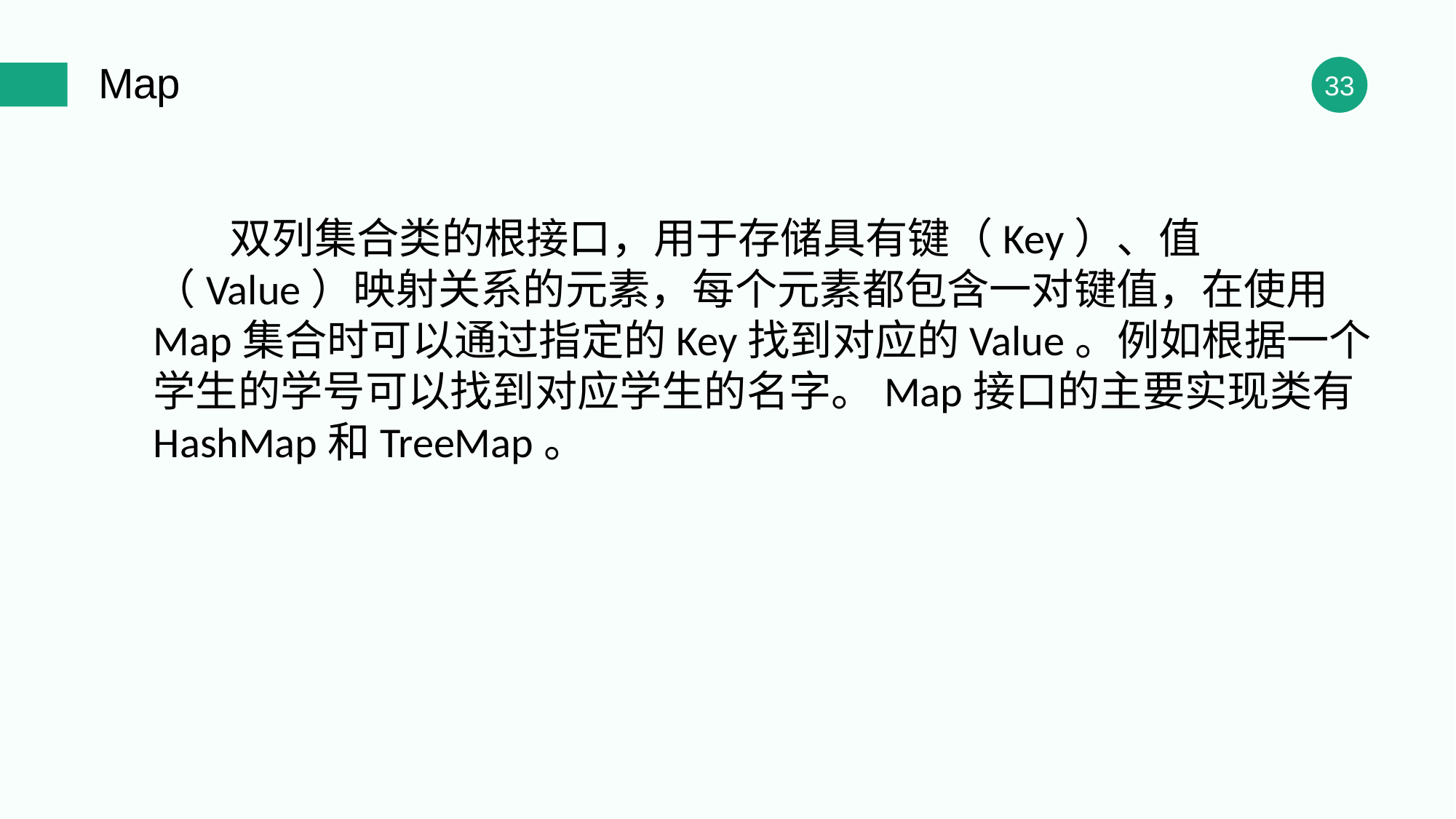

Map
       双列集合类的根接口，用于存储具有键（Key）、值（Value）映射关系的元素，每个元素都包含一对键值，在使用Map集合时可以通过指定的Key找到对应的Value。例如根据一个学生的学号可以找到对应学生的名字。Map接口的主要实现类有HashMap和TreeMap。